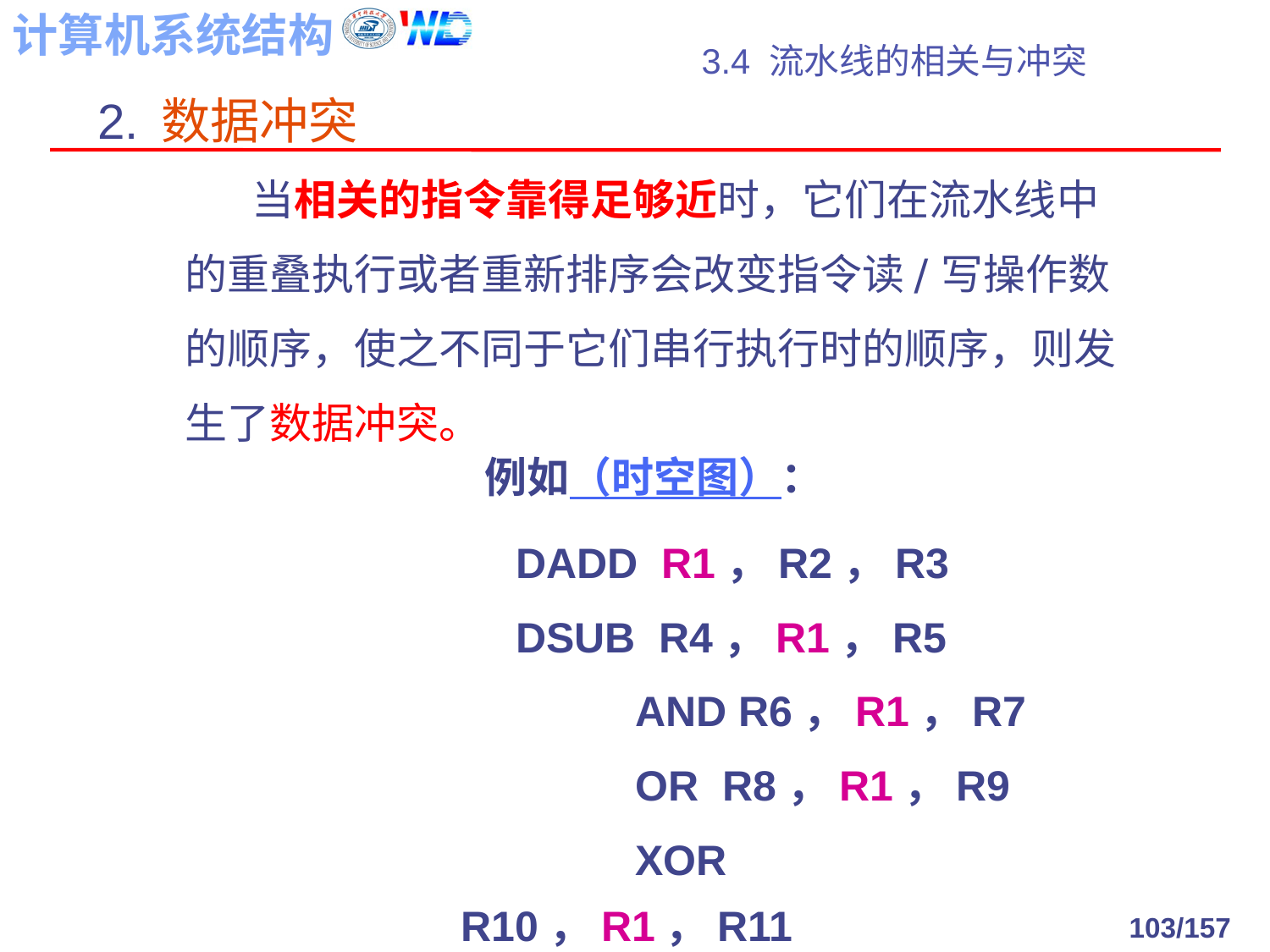

# 3.4 流水线的相关与冲突
数据冲突
      当相关的指令靠得足够近时，它们在流水线中
的重叠执行或者重新排序会改变指令读/写操作数
的顺序，使之不同于它们串行执行时的顺序，则发
生了数据冲突。
例如（时空图）：
          DADD  R1，R2，R3
          DSUB  R4，R1，R5
 		    AND R6，R1，R7
 	 	    OR  R8，R1，R9
		    XOR R10，R1，R11